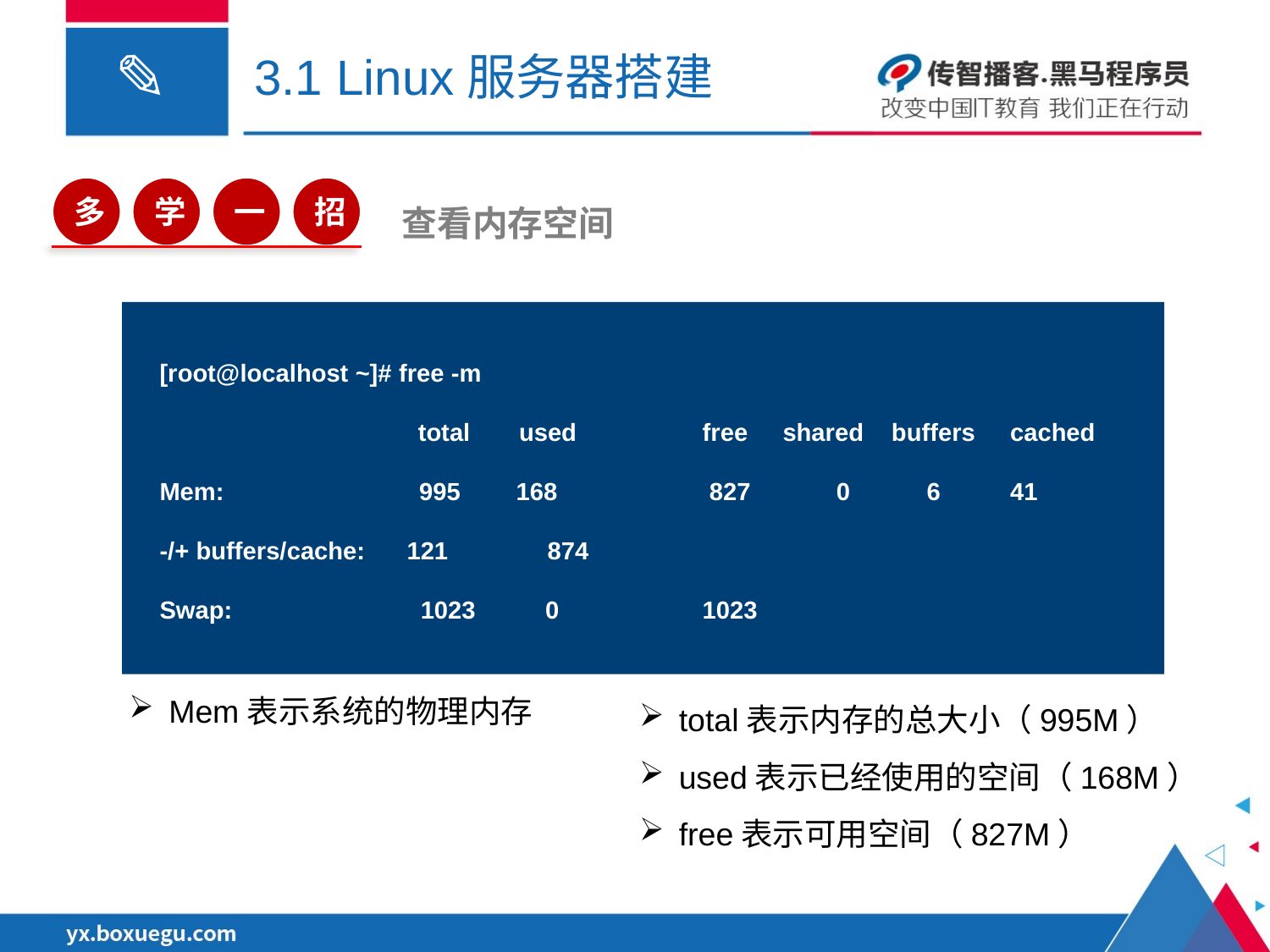

# 3.1 Linux服务器搭建
多
学
一
招
查看内存空间

[root@localhost ~]# free -m
                                     total       used	     free     shared    buffers     cached
Mem:                            995        168	      827 	      0           6          41
-/+ buffers/cache:      121	 874
Swap:                           1023          0	     1023
total表示内存的总大小（995M）
used表示已经使用的空间（168M）
free表示可用空间（827M）
Mem表示系统的物理内存